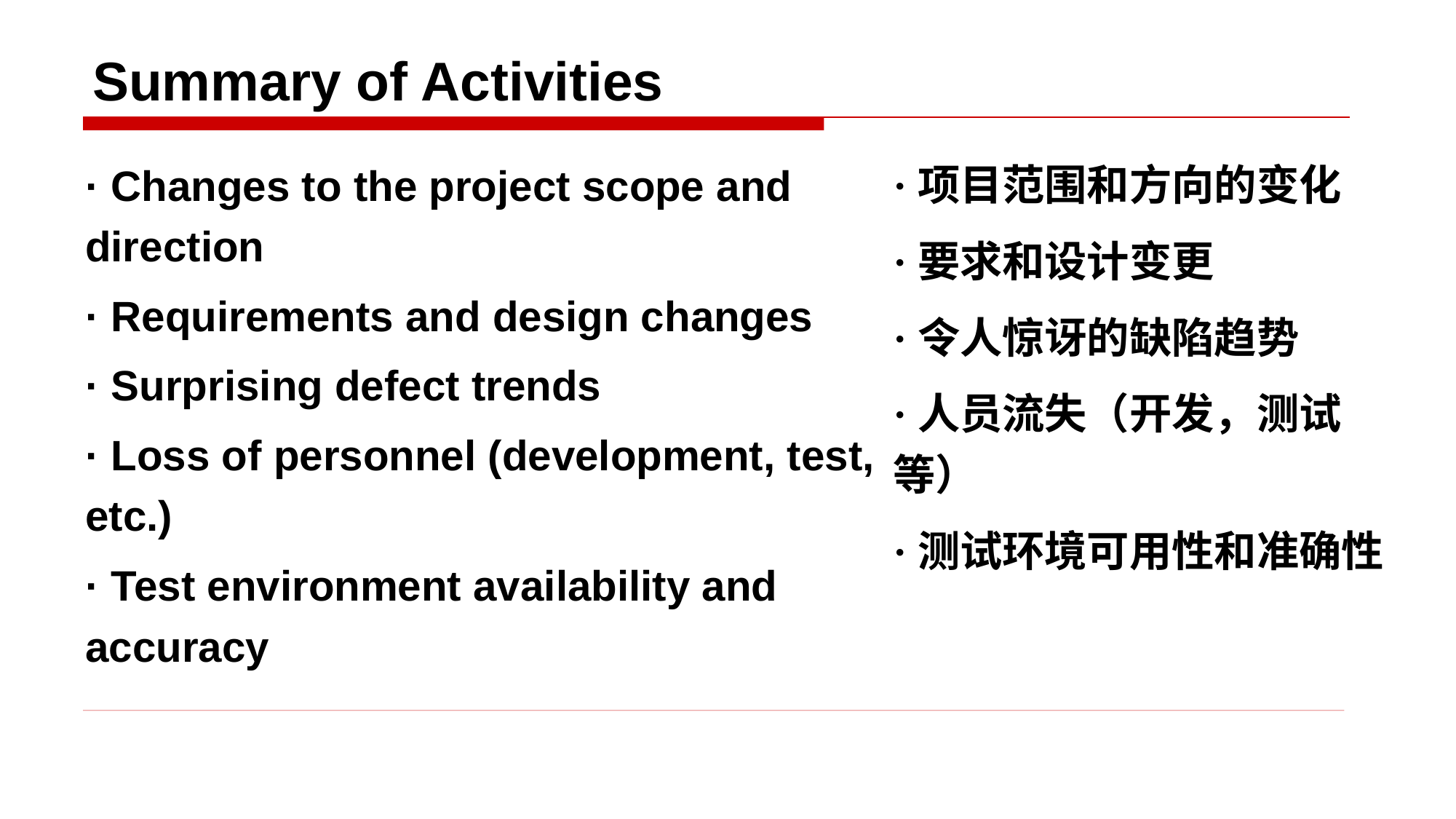

# Summary of Activities
·项目范围和方向的变化
·要求和设计变更
·令人惊讶的缺陷趋势
·人员流失（开发，测试等）
·测试环境可用性和准确性
· Changes to the project scope and direction
· Requirements and design changes
· Surprising defect trends
· Loss of personnel (development, test, etc.)
· Test environment availability and accuracy